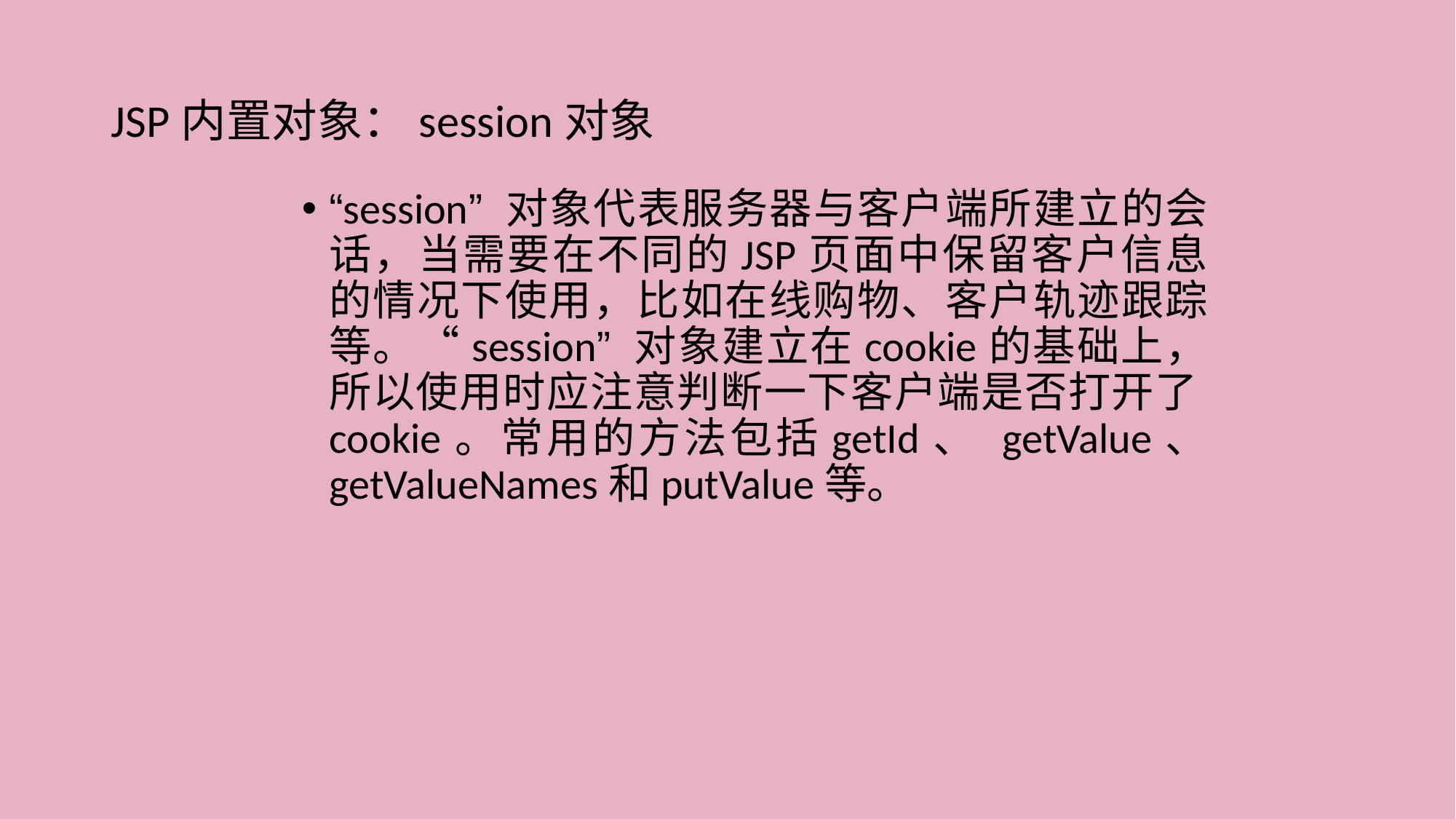

# JSP内置对象：session对象
“session” 对象代表服务器与客户端所建立的会话，当需要在不同的JSP页面中保留客户信息的情况下使用，比如在线购物、客户轨迹跟踪等。“session” 对象建立在cookie的基础上，所以使用时应注意判断一下客户端是否打开了cookie。常用的方法包括getId、 getValue、 getValueNames和putValue等。
33